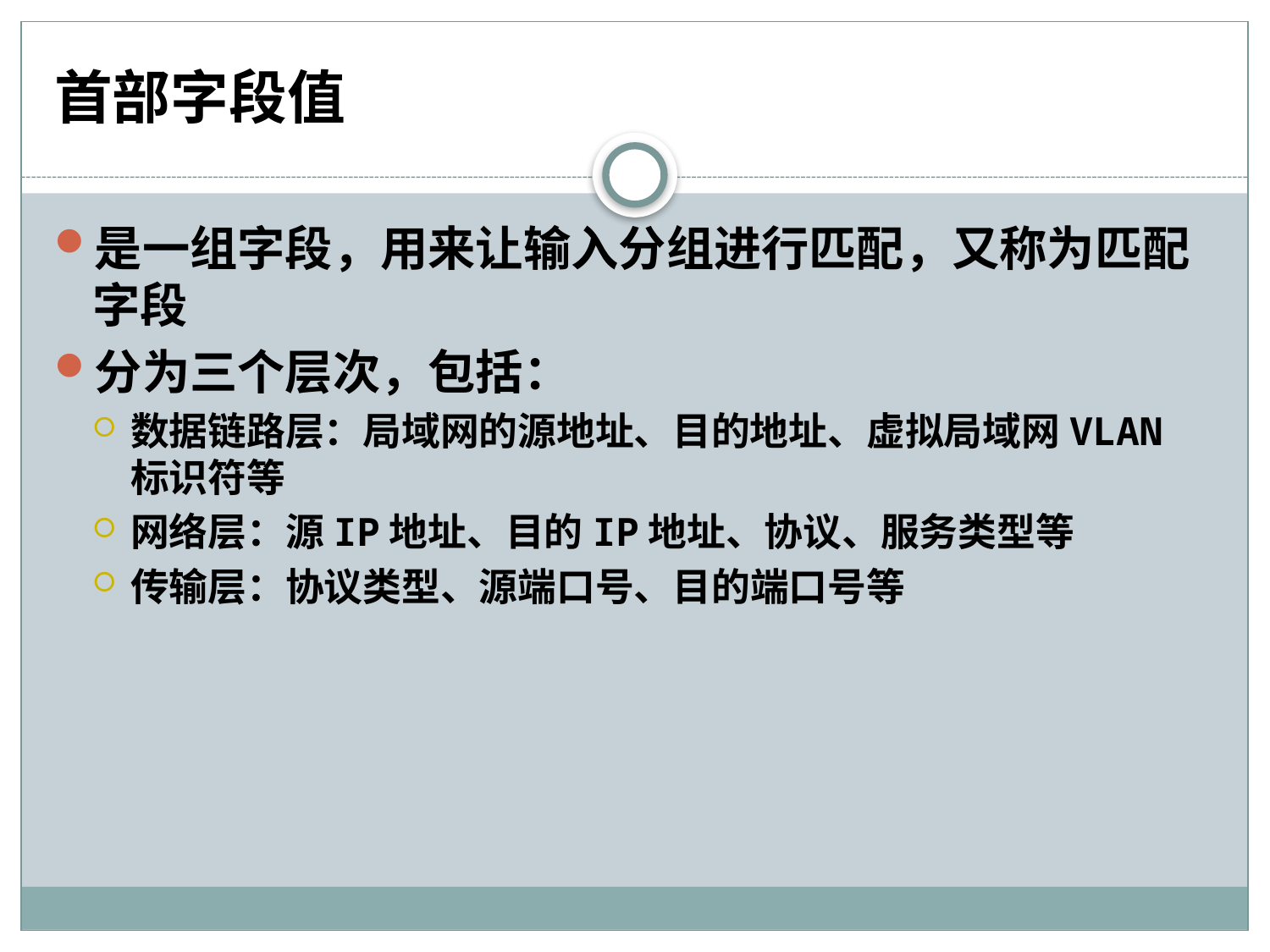

# 首部字段值
是一组字段，用来让输入分组进行匹配，又称为匹配字段
分为三个层次，包括：
数据链路层：局域网的源地址、目的地址、虚拟局域网VLAN标识符等
网络层：源IP地址、目的IP地址、协议、服务类型等
传输层：协议类型、源端口号、目的端口号等